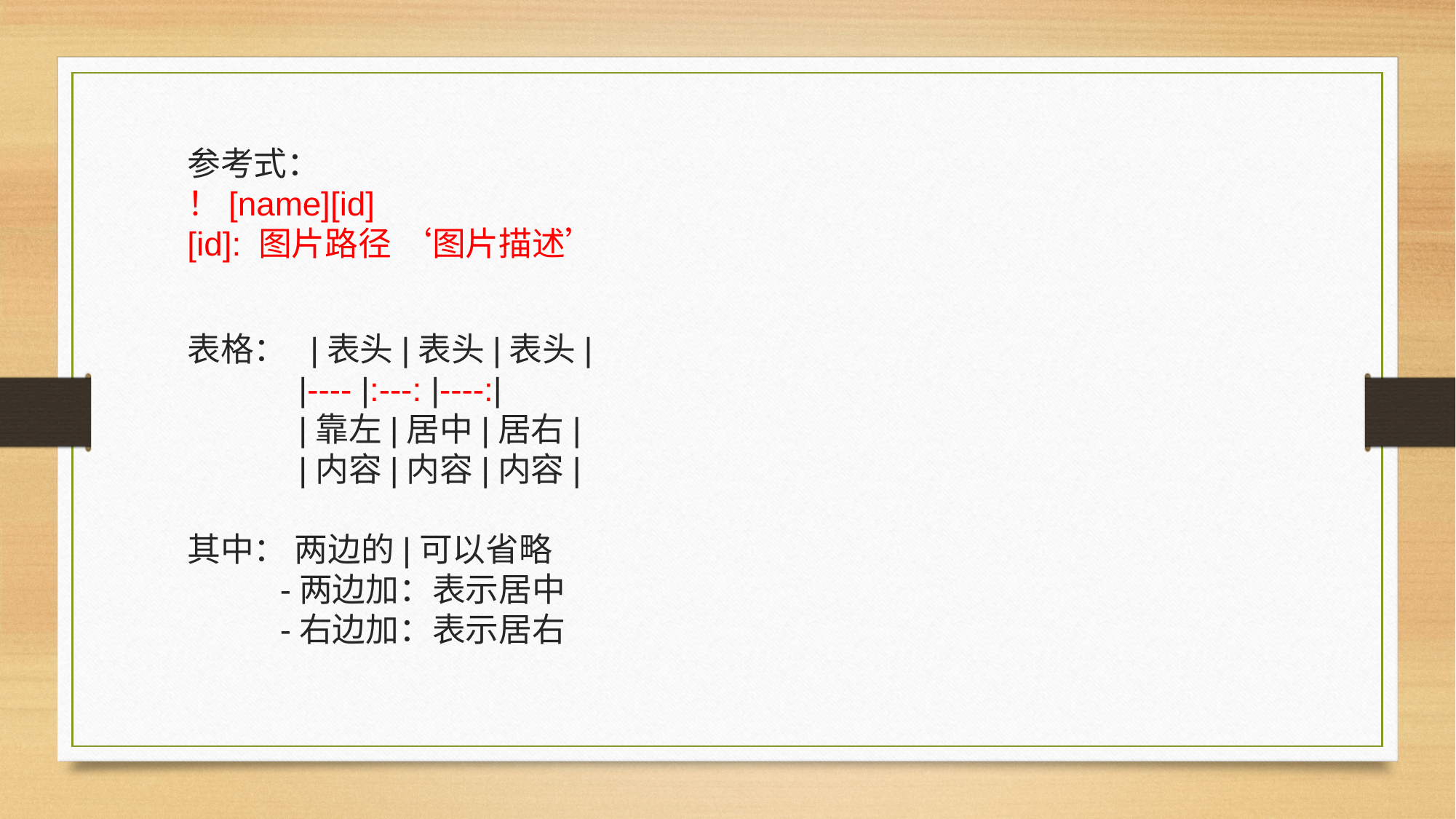

参考式：
！[name][id]
[id]: 图片路径 ‘图片描述’
表格：  |表头|表头|表头|
            |---- |:---: |----:|
            |靠左|居中|居右|
            |内容|内容|内容|

其中： 两边的|可以省略
          -两边加：表示居中
          -右边加：表示居右